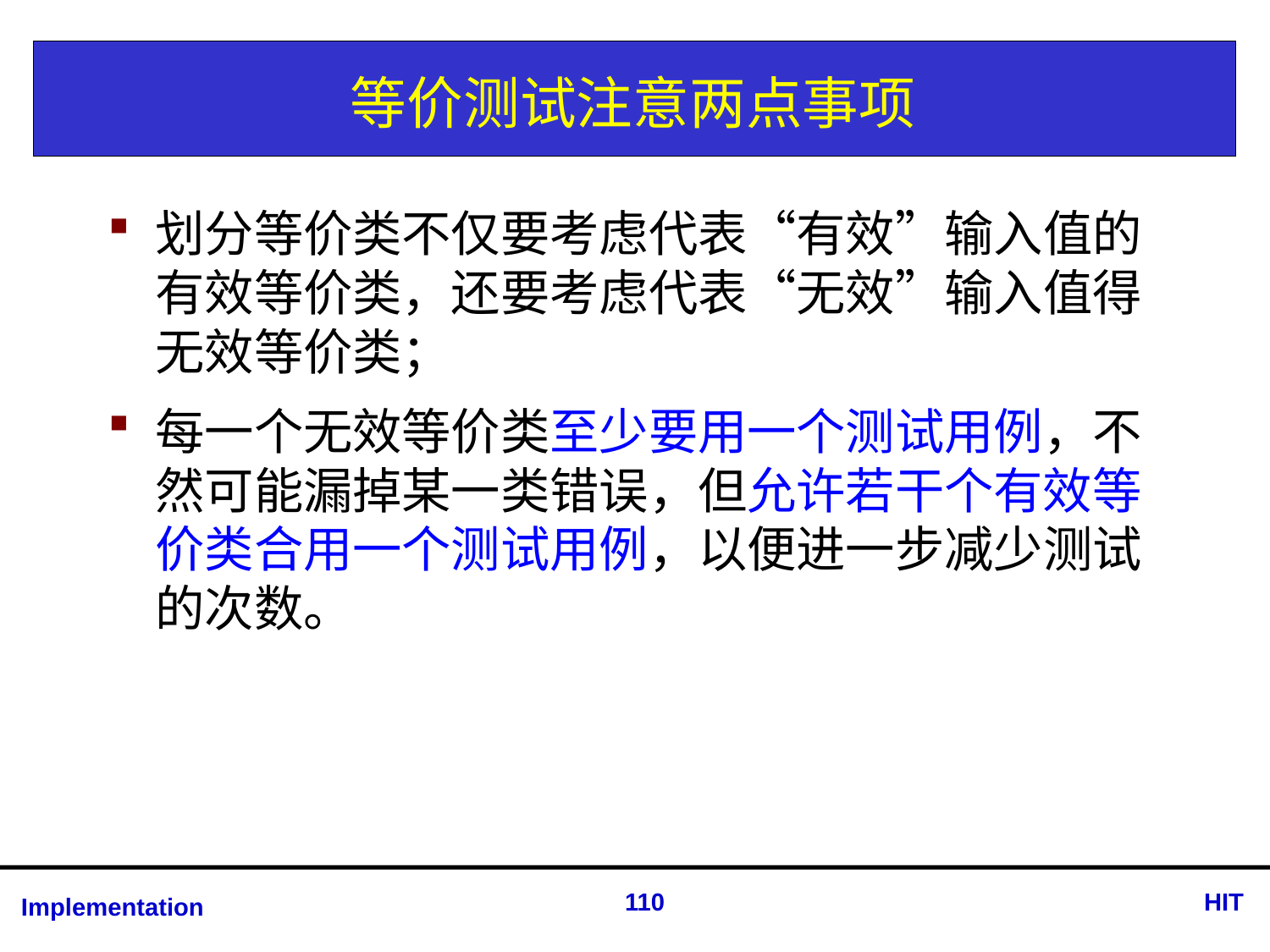

# 等价测试注意两点事项
划分等价类不仅要考虑代表“有效”输入值的有效等价类，还要考虑代表“无效”输入值得无效等价类；
每一个无效等价类至少要用一个测试用例，不然可能漏掉某一类错误，但允许若干个有效等价类合用一个测试用例，以便进一步减少测试的次数。